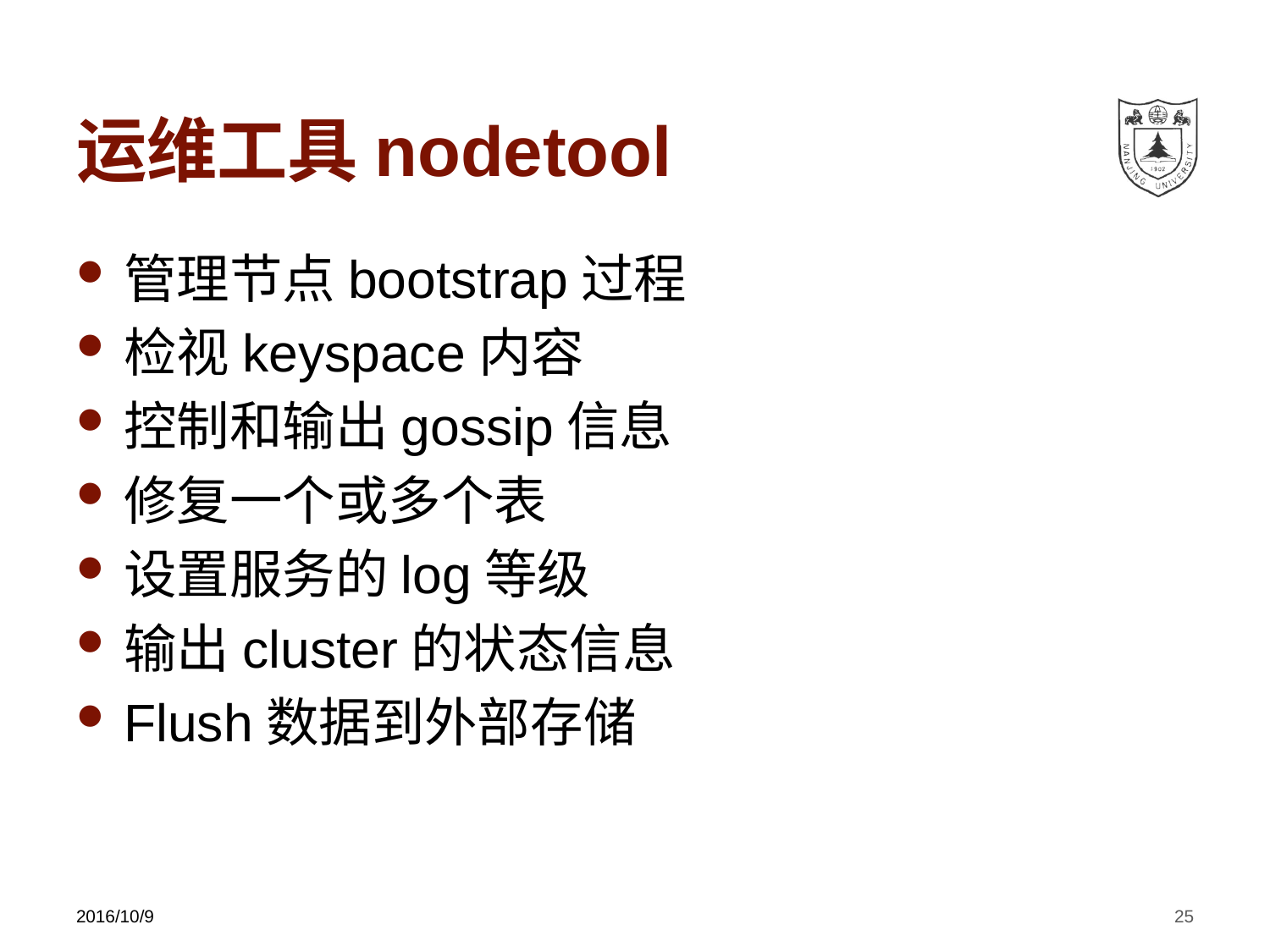

# 运维工具nodetool
管理节点bootstrap过程
检视keyspace内容
控制和输出gossip信息
修复一个或多个表
设置服务的log等级
输出cluster的状态信息
Flush数据到外部存储
2016/10/9
25